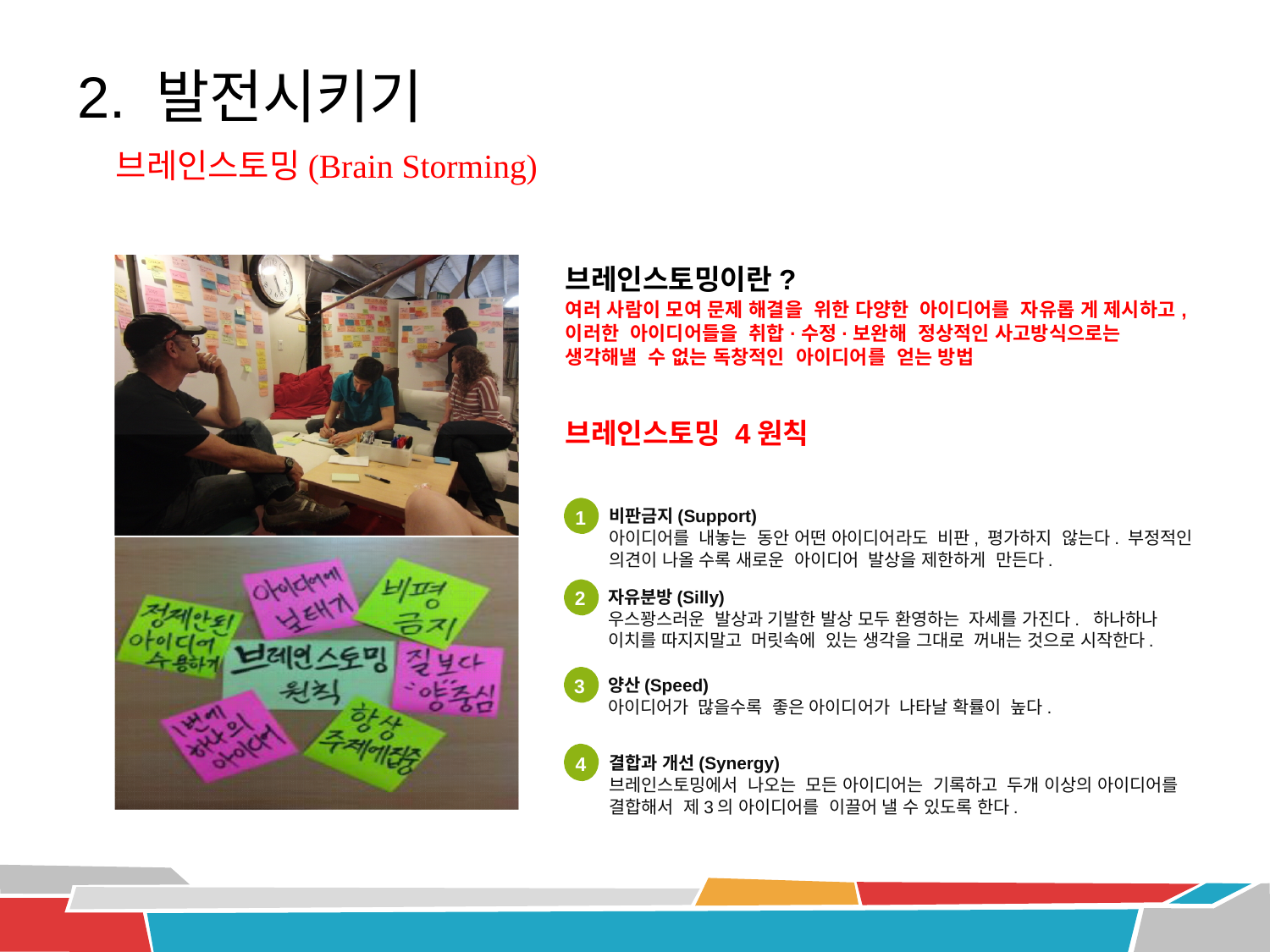

2. 발전시키기
브레인스토밍(Brain Storming)

브레인스토밍이란?
여러 사람이 모여 문제 해결을  위한 다양한  아이디어를  자유롭 게 제시하고,  이러한  아이디어들을  취합·수정·보완해  정상적인 사고방식으로는  생각해낼  수 없는 독창적인  아이디어를  얻는 방법

브레인스토밍 4원칙

비판금지(Support)
아이디어를  내놓는  동안 어떤 아이디어라도  비판, 평가하지  않는다. 부정적인 의견이 나올 수록 새로운  아이디어  발상을 제한하게  만든다.
1

2
자유분방(Silly)
우스꽝스러운  발상과 기발한 발상 모두 환영하는  자세를 가진다.  하나하나  이치를 따지지말고  머릿속에  있는 생각을 그대로  꺼내는 것으로 시작한다.

3
양산(Speed)
아이디어가  많을수록  좋은 아이디어가  나타날 확률이  높다.

4
결합과 개선(Synergy)
브레인스토밍에서  나오는  모든 아이디어는  기록하고  두개 이상의 아이디어를 결합해서  제3의 아이디어를  이끌어 낼 수 있도록 한다.